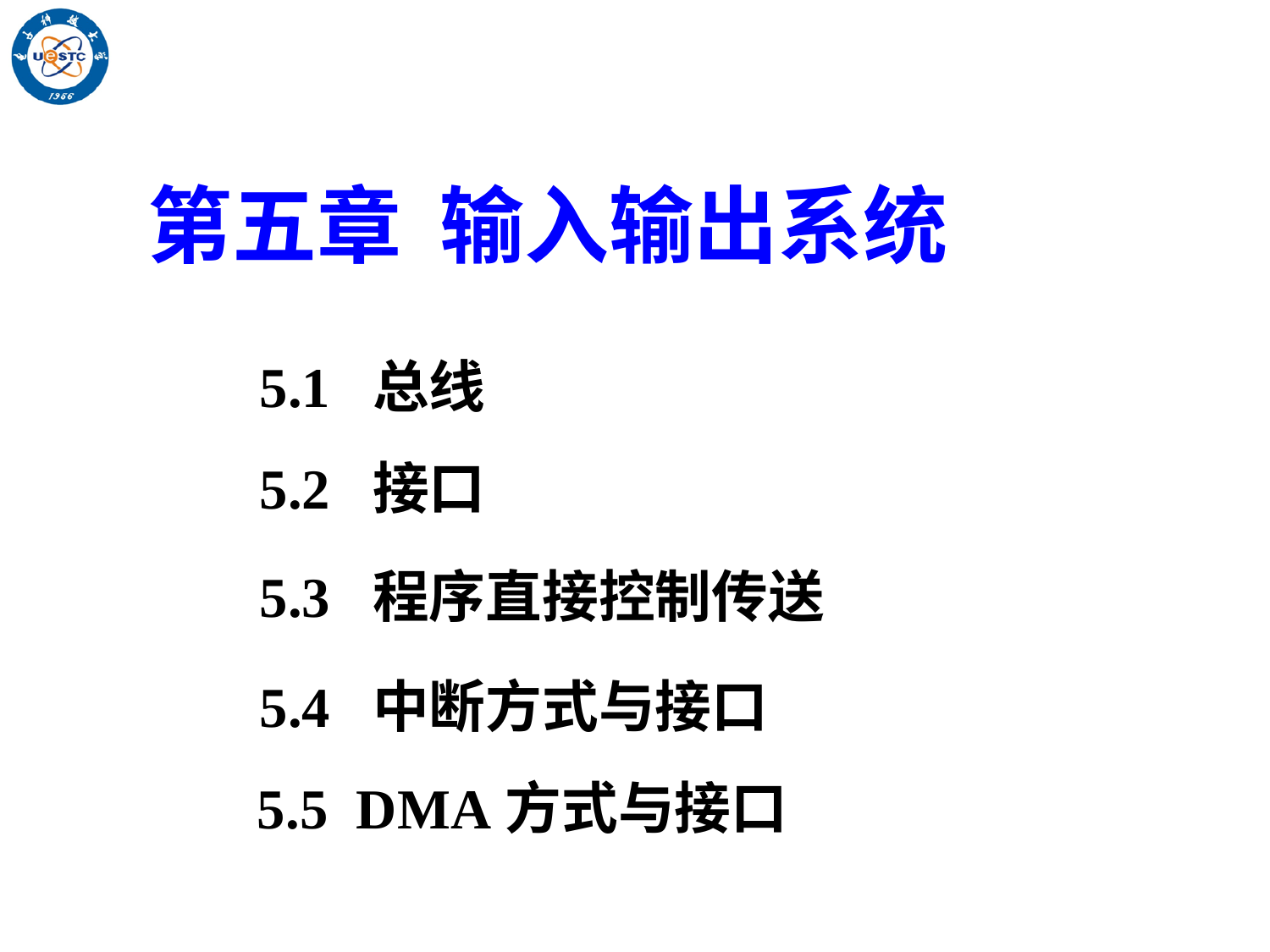

第五章  输入输出系统
5.1  总线
5.2  接口
5.3  程序直接控制传送
5.4  中断方式与接口
5.5  DMA方式与接口